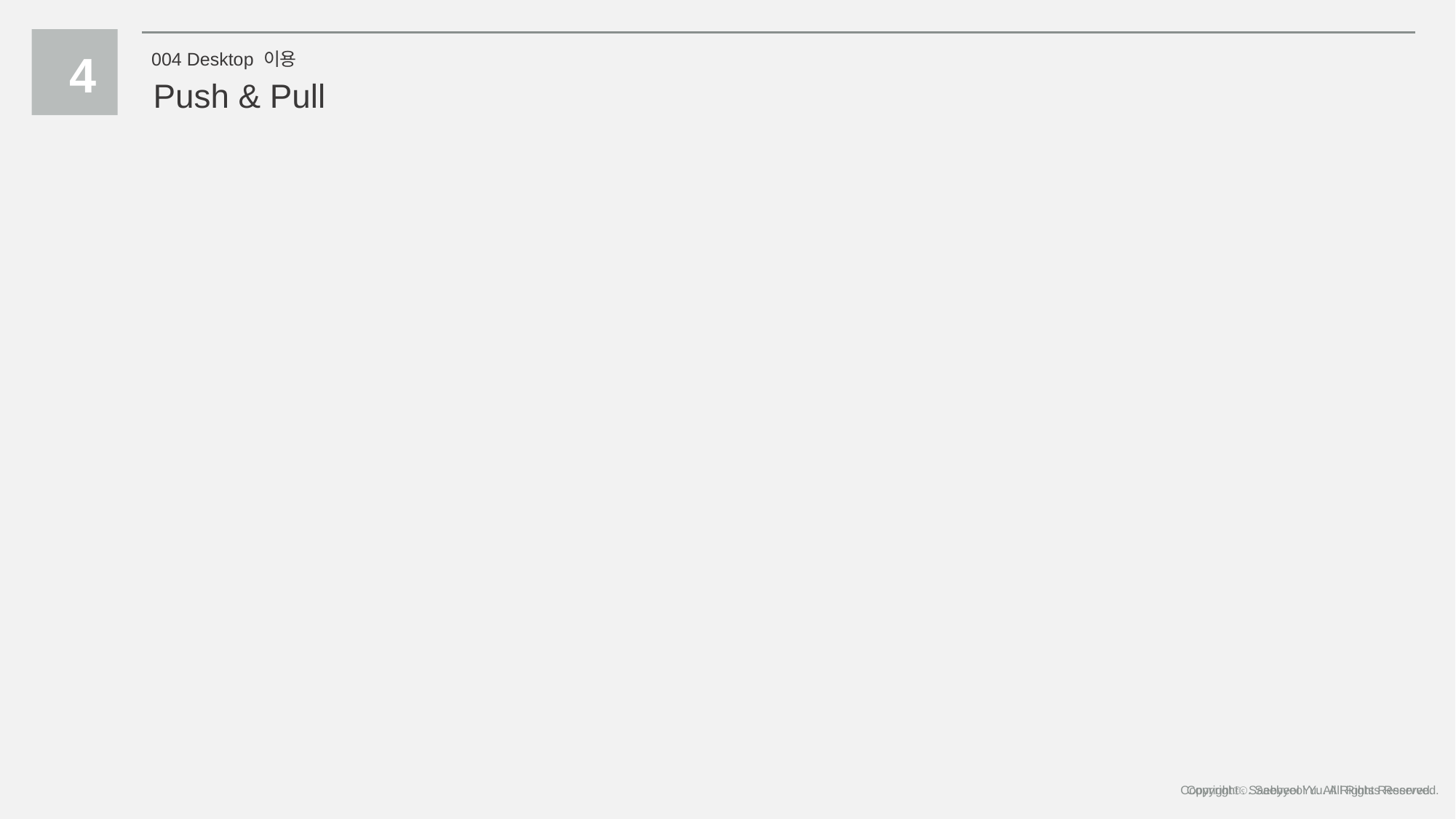

4
004 Desktop 이용
Push & Pull
Copyrightⓒ. Saebyeol Yu. All Rights Reserved.